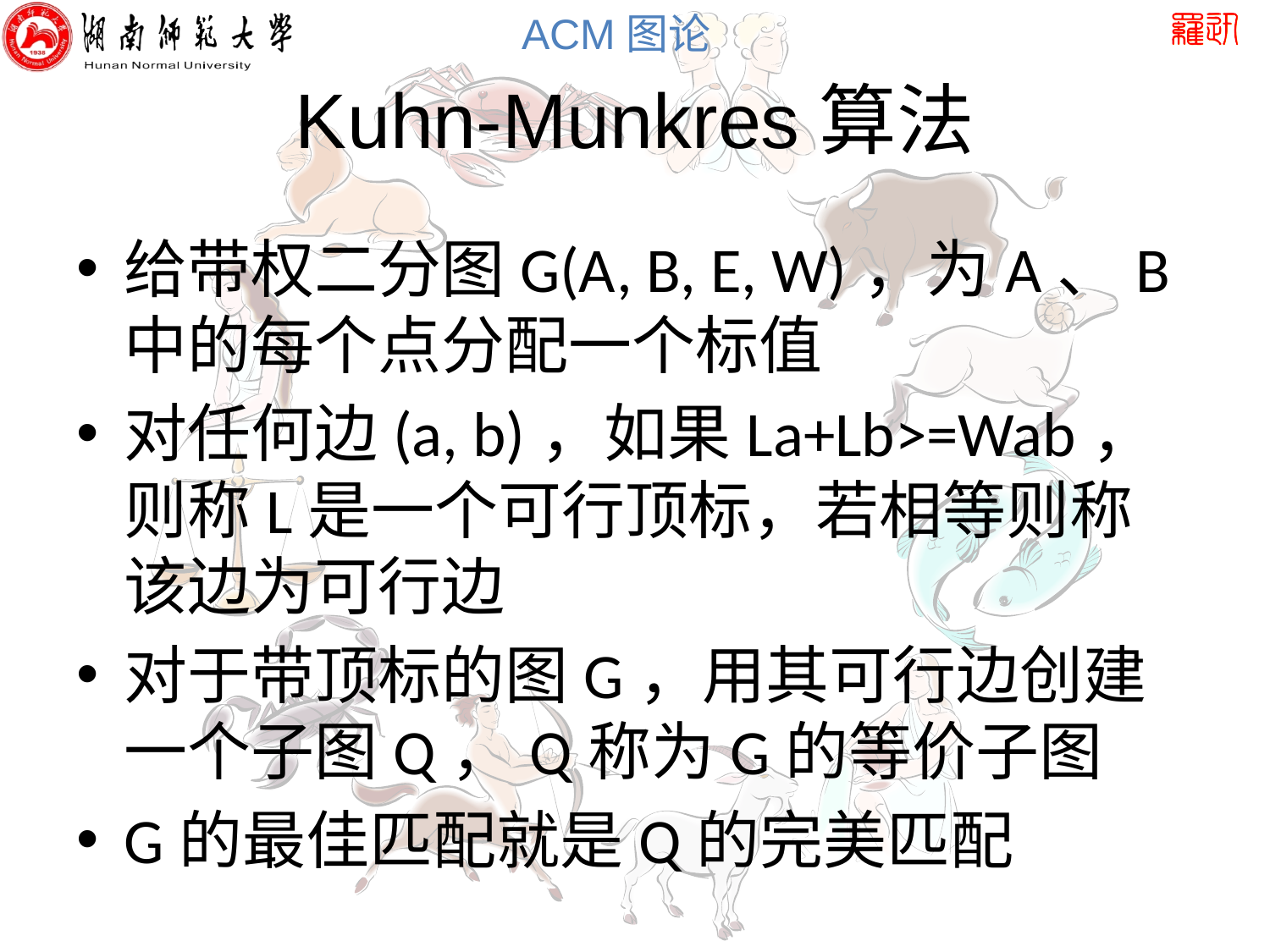

# Kuhn-Munkres算法
给带权二分图G(A, B, E, W)，为A、B中的每个点分配一个标值
对任何边(a, b)，如果La+Lb>=Wab，则称L是一个可行顶标，若相等则称该边为可行边
对于带顶标的图G，用其可行边创建一个子图Q，Q称为G的等价子图
G的最佳匹配就是Q的完美匹配